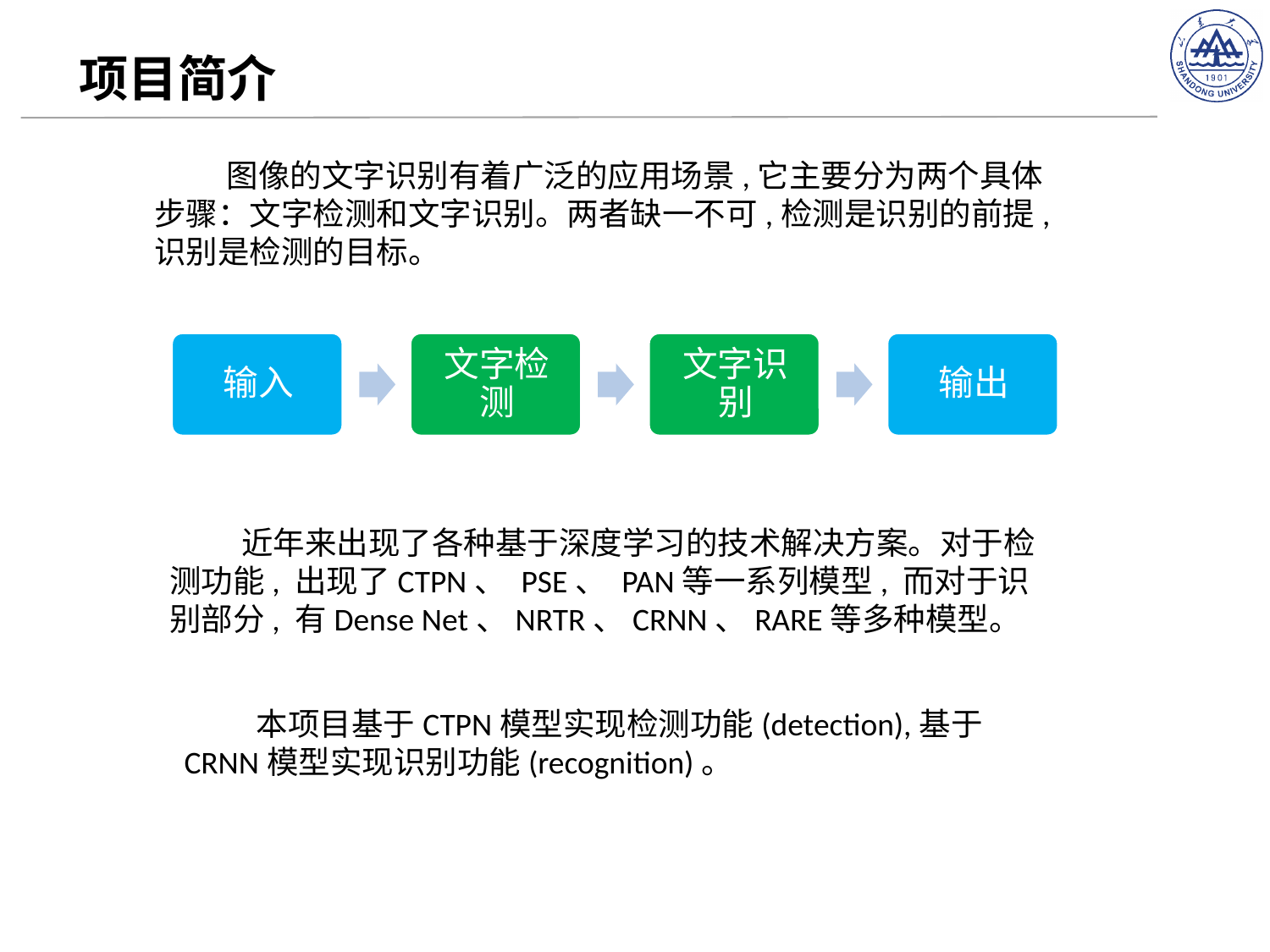

# 项目简介
         图像的文字识别有着广泛的应用场景,它主要分为两个具体步骤：文字检测和文字识别。两者缺一不可,检测是识别的前提,识别是检测的目标。
输入

文字检测

文字识别

输出
         近年来出现了各种基于深度学习的技术解决方案。对于检测功能, 出现了CTPN、 PSE、 PAN等一系列模型, 而对于识别部分, 有Dense Net、NRTR、CRNN、RARE等多种模型。
         本项目基于CTPN模型实现检测功能(detection),基于CRNN模型实现识别功能(recognition)。